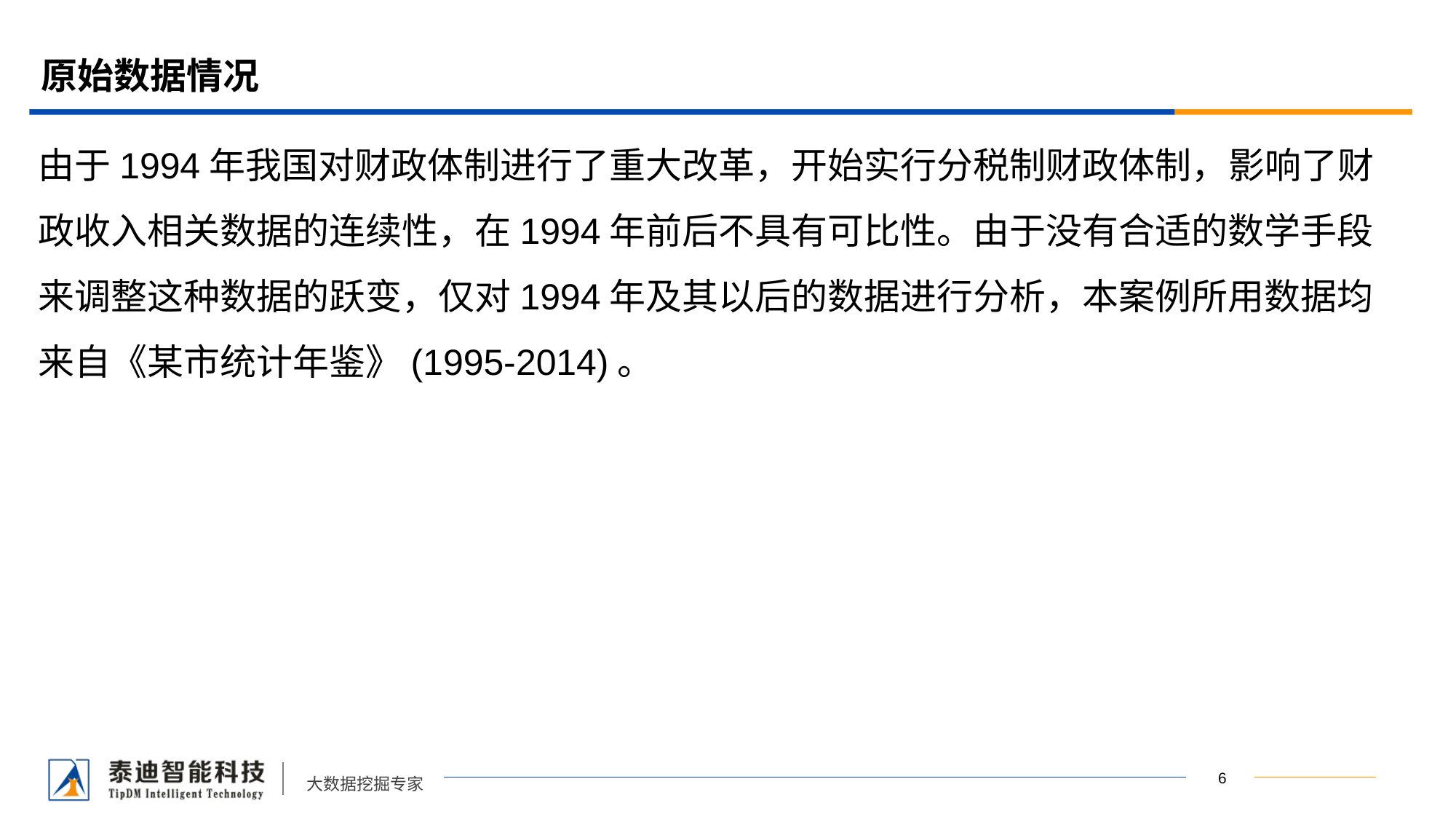

# 原始数据情况
由于1994年我国对财政体制进行了重大改革，开始实行分税制财政体制，影响了财政收入相关数据的连续性，在1994年前后不具有可比性。由于没有合适的数学手段来调整这种数据的跃变，仅对1994年及其以后的数据进行分析，本案例所用数据均来自《某市统计年鉴》(1995-2014)。